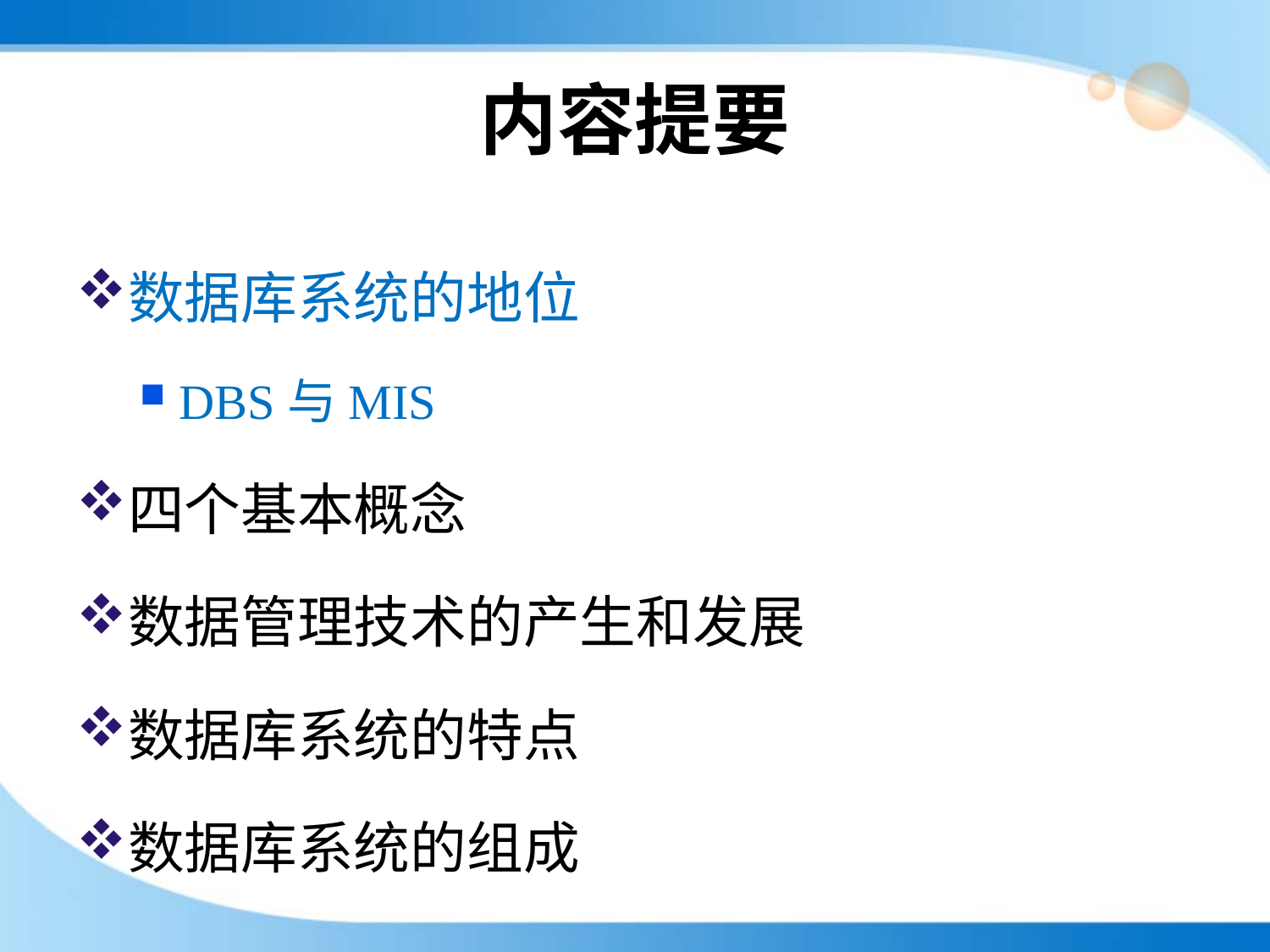

# 内容提要
数据库系统的地位
DBS与MIS
四个基本概念
数据管理技术的产生和发展
数据库系统的特点
数据库系统的组成